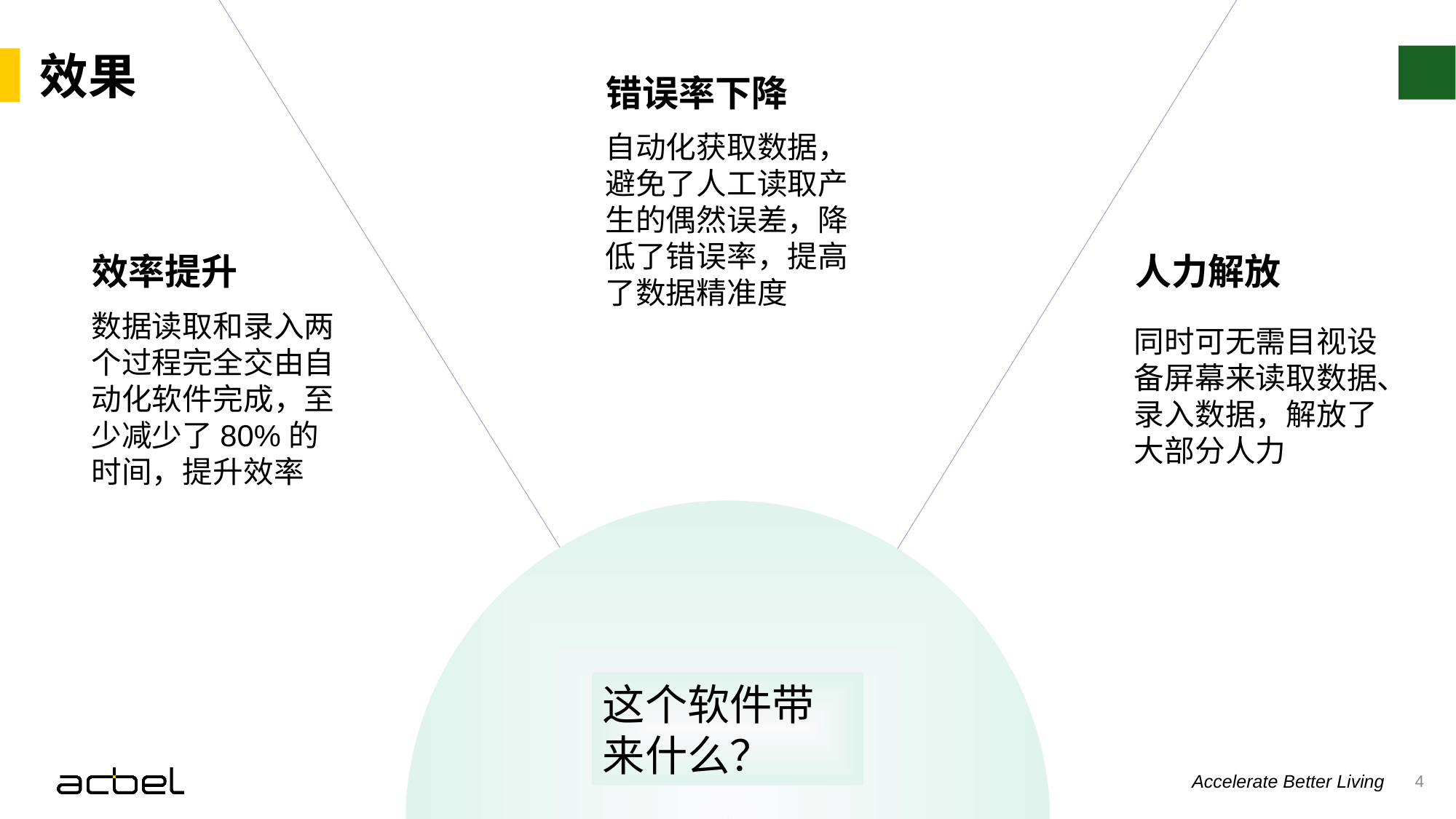

# 效果
错误率下降
自动化获取数据，避免了人工读取产生的偶然误差，降低了错误率，提高了数据精准度
效率提升
人力解放
数据读取和录入两个过程完全交由自动化软件完成，至少减少了80%的时间，提升效率
同时可无需目视设备屏幕来读取数据、录入数据，解放了大部分人力

这个软件带来什么？